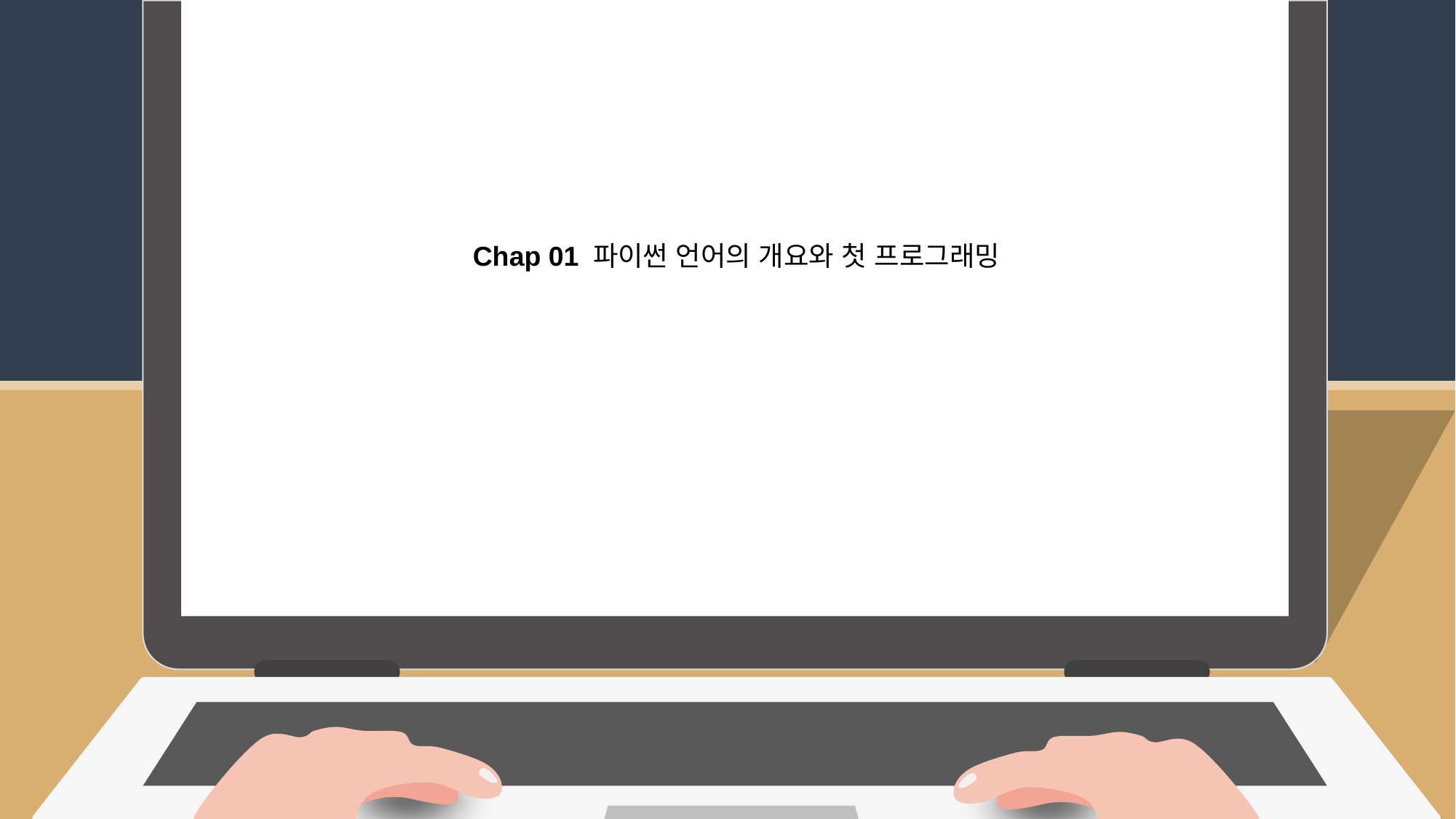

Chap 01 파이썬 언어의 개요와 첫 프로그래밍